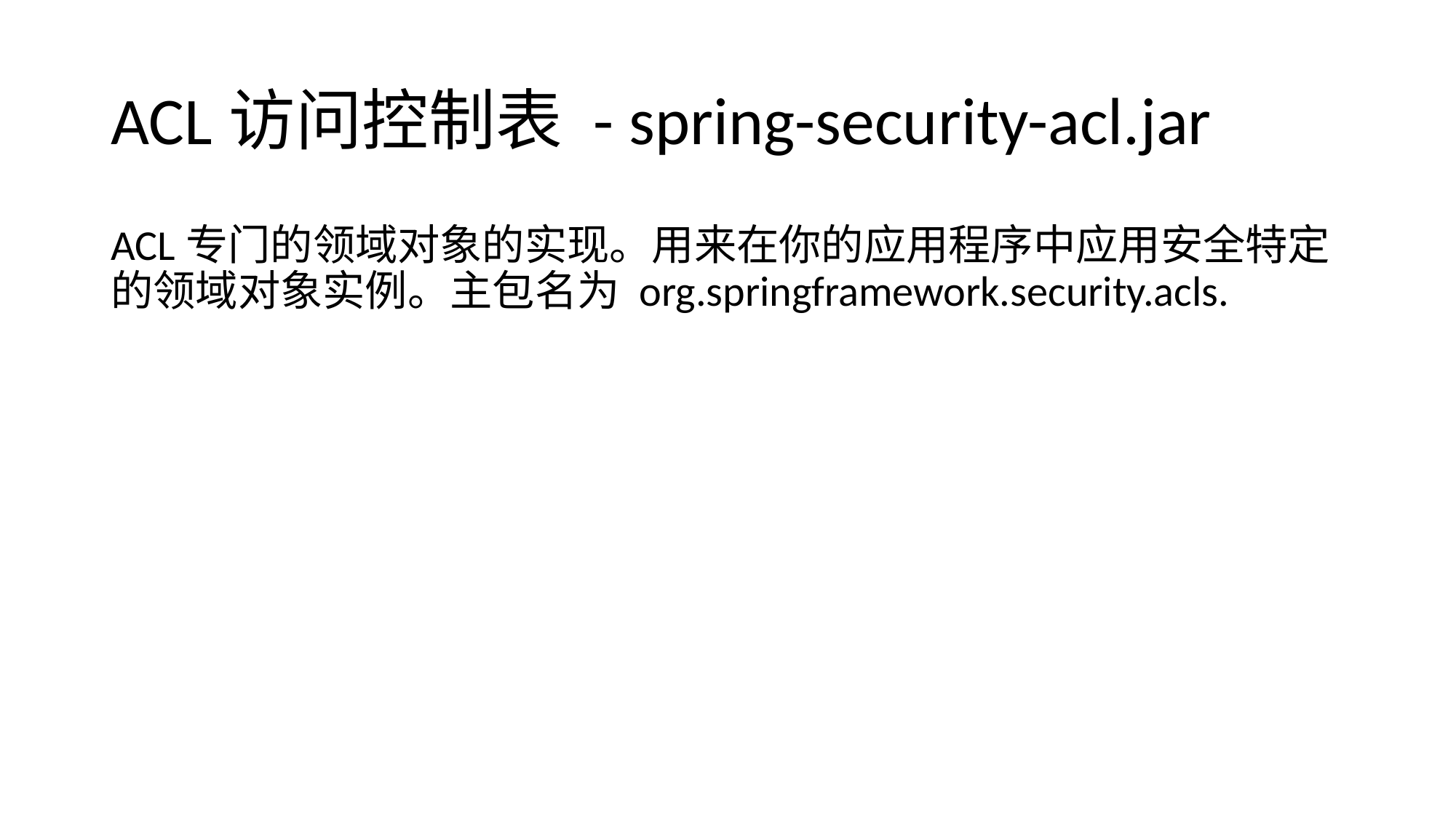

# ACL访问控制表 - spring-security-acl.jar
ACL专门的领域对象的实现。用来在你的应用程序中应用安全特定的领域对象实例。主包名为 org.springframework.security.acls.